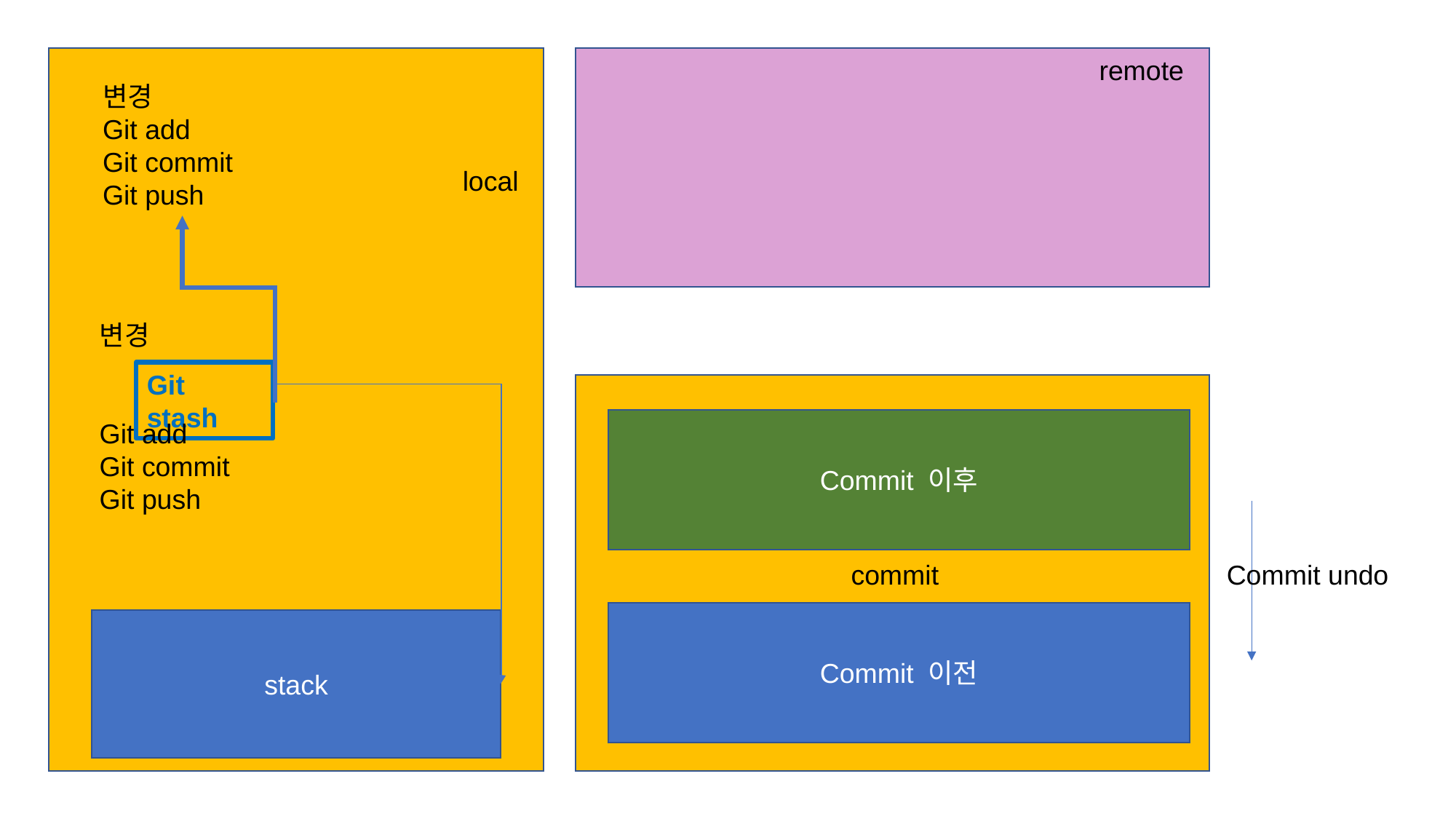

local

				        remote

변경
Git add
Git commit
Git push
변경

Git add
Git commit
Git push
Git stash

Commit 이후
commit
Commit undo
Commit 이전
stack